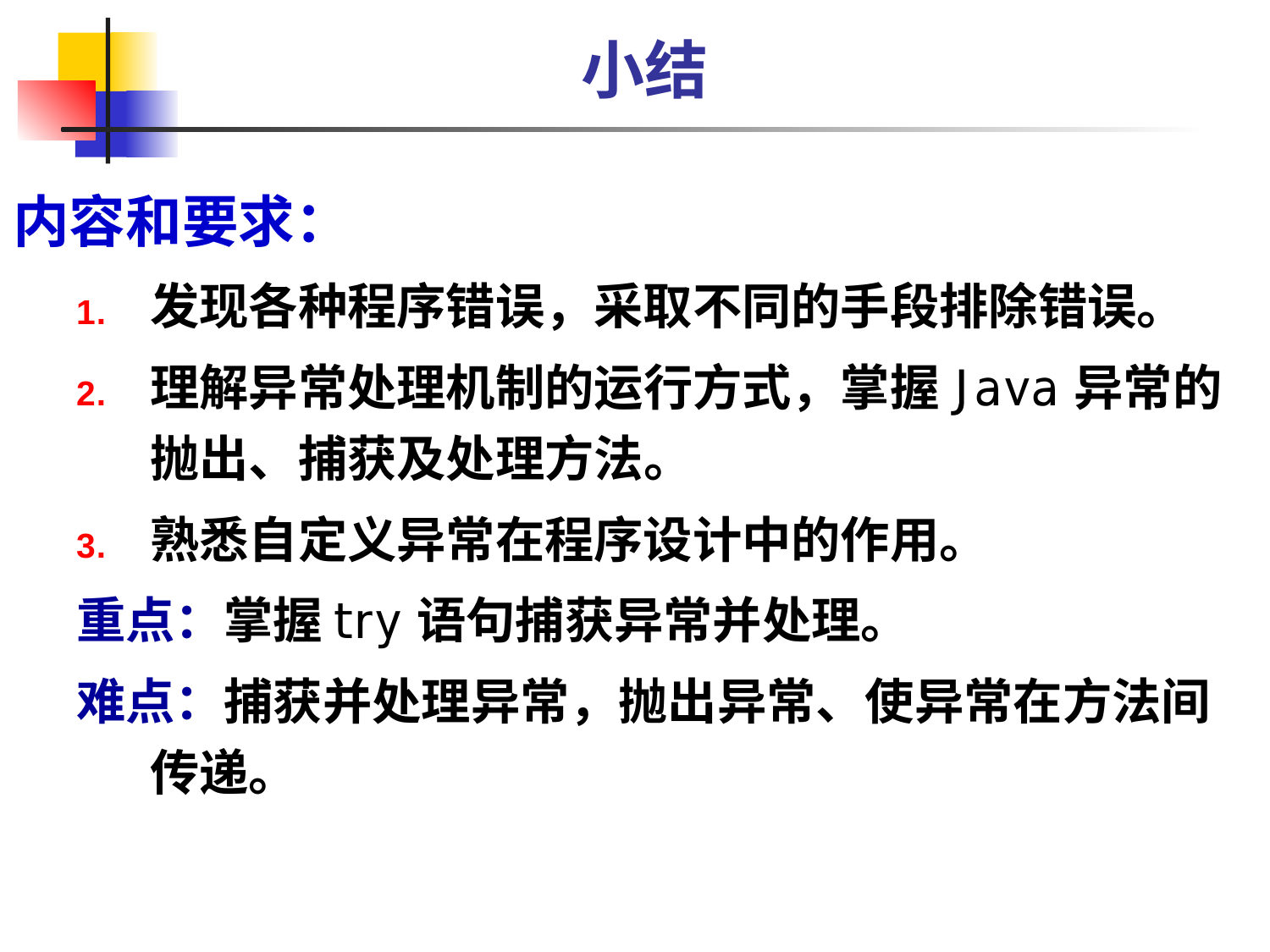

# 小结
内容和要求：
发现各种程序错误，采取不同的手段排除错误。
理解异常处理机制的运行方式，掌握Java异常的抛出、捕获及处理方法。
熟悉自定义异常在程序设计中的作用。
重点：掌握try语句捕获异常并处理。
难点：捕获并处理异常，抛出异常、使异常在方法间传递。